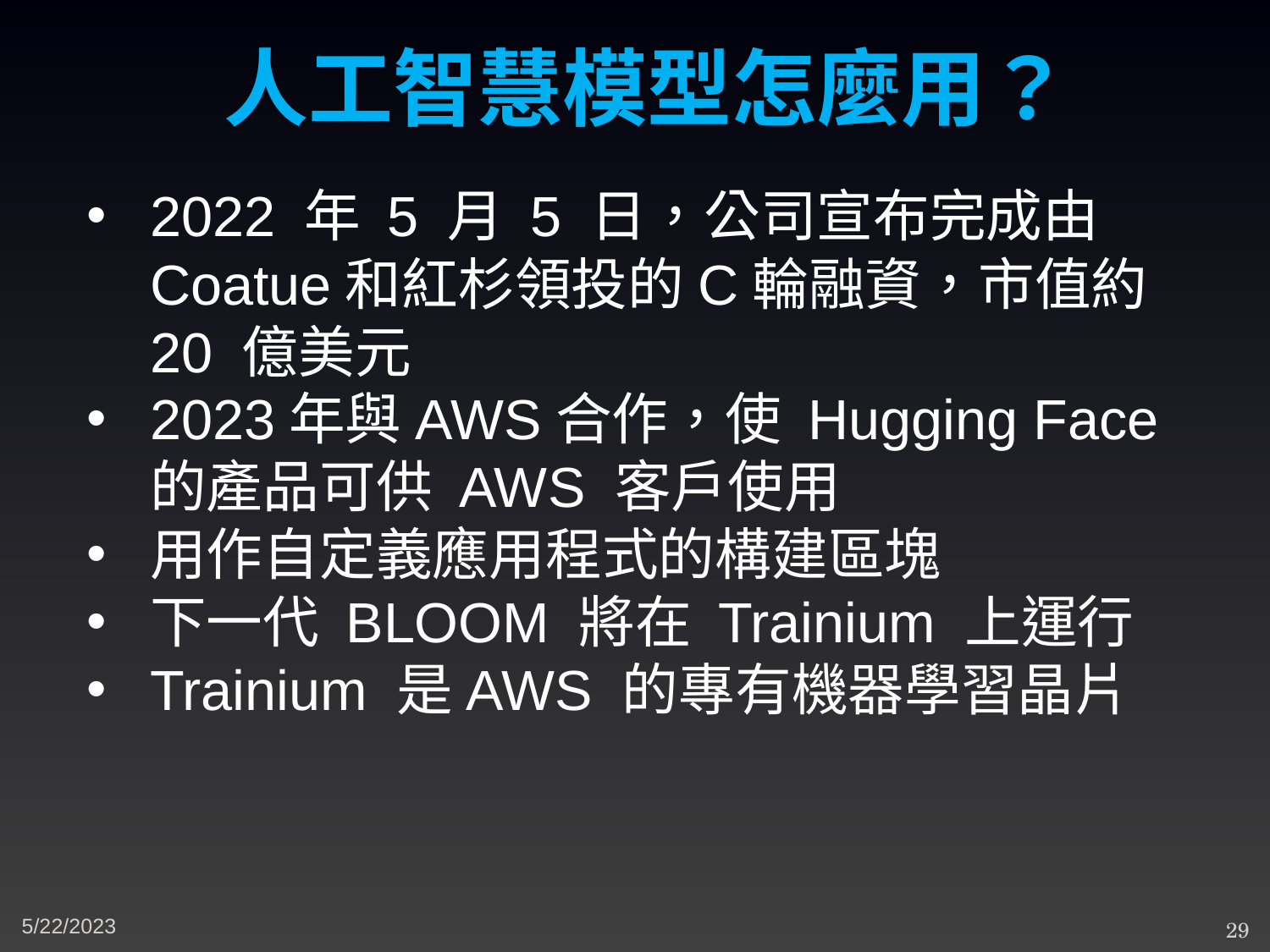

人工智慧模型怎麼用？
2022 年 5 月 5 日，公司宣布完成由Coatue和紅杉領投的C輪融資，市值約20 億美元
2023年與AWS合作，使 Hugging Face 的產品可供 AWS 客戶使用
用作自定義應用程式的構建區塊
下一代 BLOOM 將在 Trainium 上運行
Trainium 是AWS 的專有機器學習晶片

5/22/2023
29